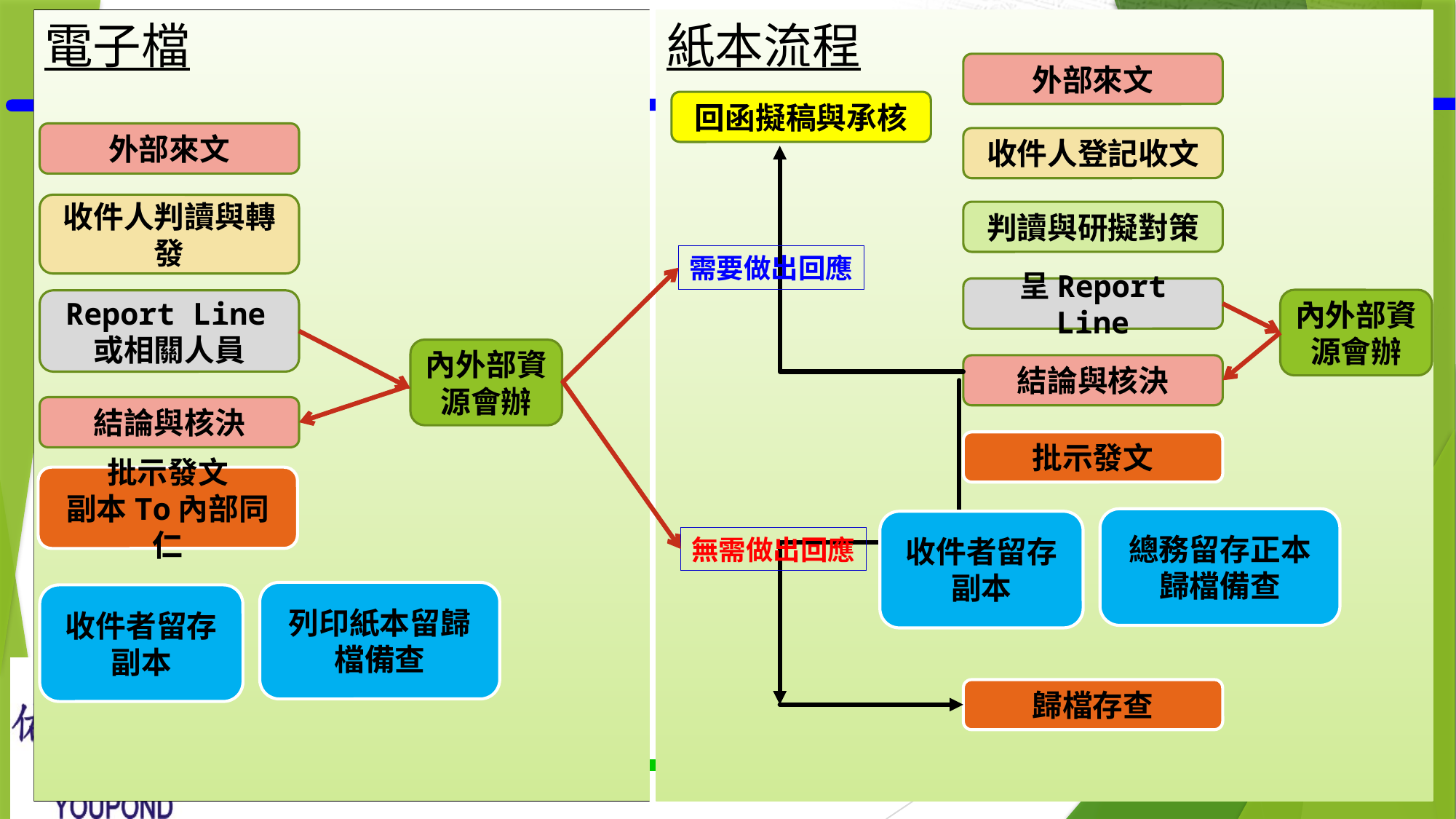

電子檔

紙本流程

外部來文
回函擬稿與承核
外部來文
收件人登記收文
收件人判讀與轉發
判讀與研擬對策
需要做出回應
呈Report Line
內外部資源會辦
Report Line或相關人員
內外部資源會辦
結論與核決
結論與核決
批示發文
批示發文
副本To內部同仁
總務留存正本歸檔備查
收件者留存副本
無需做出回應
列印紙本留歸檔備查
收件者留存副本
歸檔存查